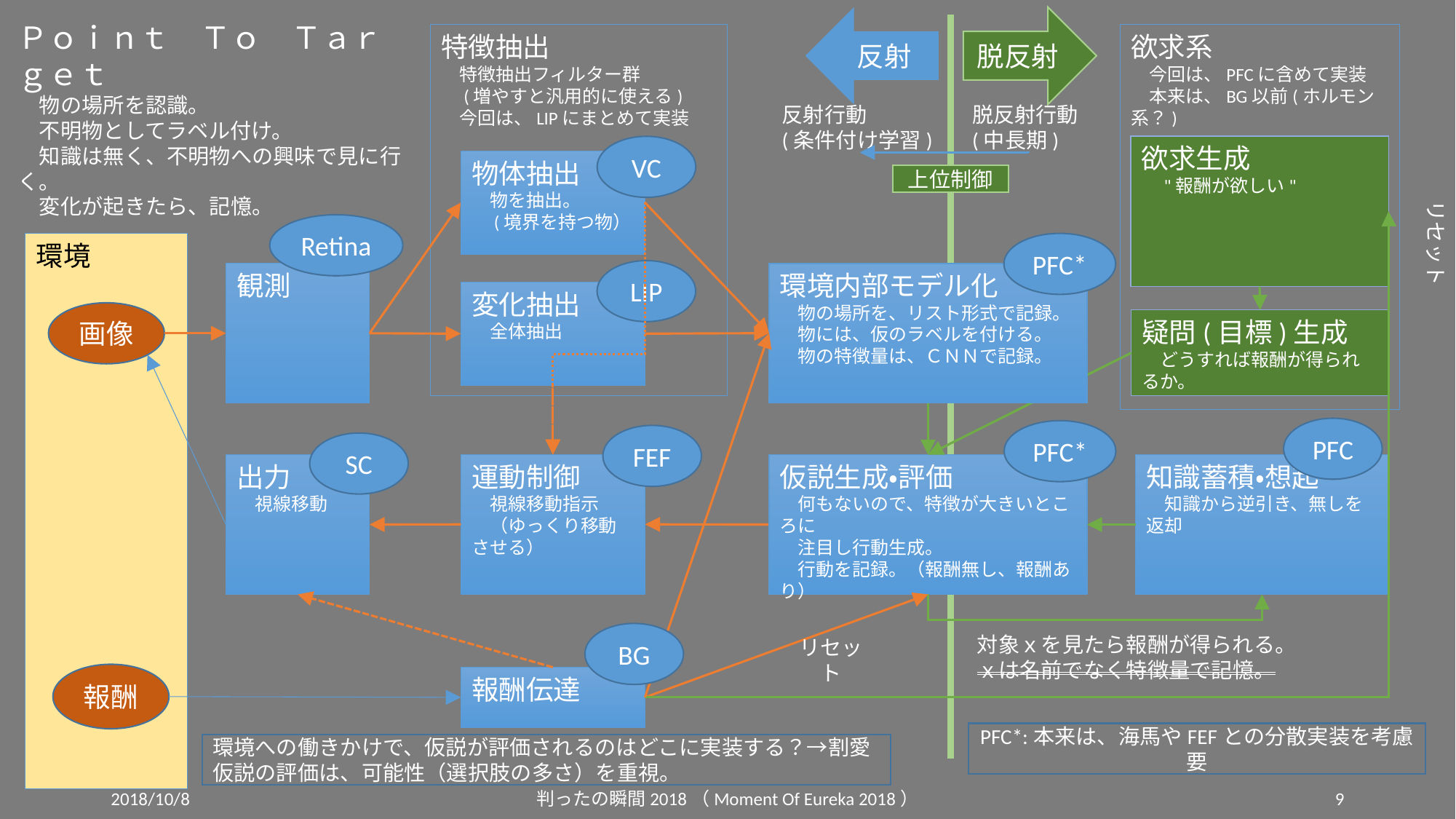

反射
脱反射
Ｐｏｉｎｔ　Ｔｏ　Ｔａｒｇｅｔ
　物の場所を認識。
　不明物としてラベル付け。
　知識は無く、不明物への興味で見に行く。
　変化が起きたら、記憶。
欲求系
　今回は、PFCに含めて実装
　本来は、BG以前(ホルモン系？)
特徴抽出
　特徴抽出フィルター群
　(増やすと汎用的に使える)
　今回は、LIPにまとめて実装
反射行動
(条件付け学習)
脱反射行動
(中長期)
欲求生成
　"報酬が欲しい"

VC
物体抽出
　物を抽出。
　(境界を持つ物）

上位制御
リセット
Retina
環境

PFC*
LIP
環境内部モデル化
　物の場所を、リスト形式で記録。
　物には、仮のラベルを付ける。
　物の特徴量は、ＣＮＮで記録。
観測

変化抽出
　全体抽出
画像
疑問(目標)生成
　どうすれば報酬が得られるか。
PFC
PFC*
FEF
SC
運動制御
　視線移動指示
　（ゆっくり移動させる）

出力
　視線移動
仮説生成・評価
　何もないので、特徴が大きいところに
　注目し行動生成。
　行動を記録。（報酬無し、報酬あり）

知識蓄積・想起
　知識から逆引き、無しを返却

BG
　対象ｘを見たら報酬が得られる。
　ｘは名前でなく特徴量で記憶。
リセット
報酬
報酬伝達

PFC*:本来は、海馬やFEFとの分散実装を考慮要
環境への働きかけで、仮説が評価されるのはどこに実装する？→割愛
仮説の評価は、可能性（選択肢の多さ）を重視。
2018/10/8
判ったの瞬間2018（Moment Of Eureka 2018）
9